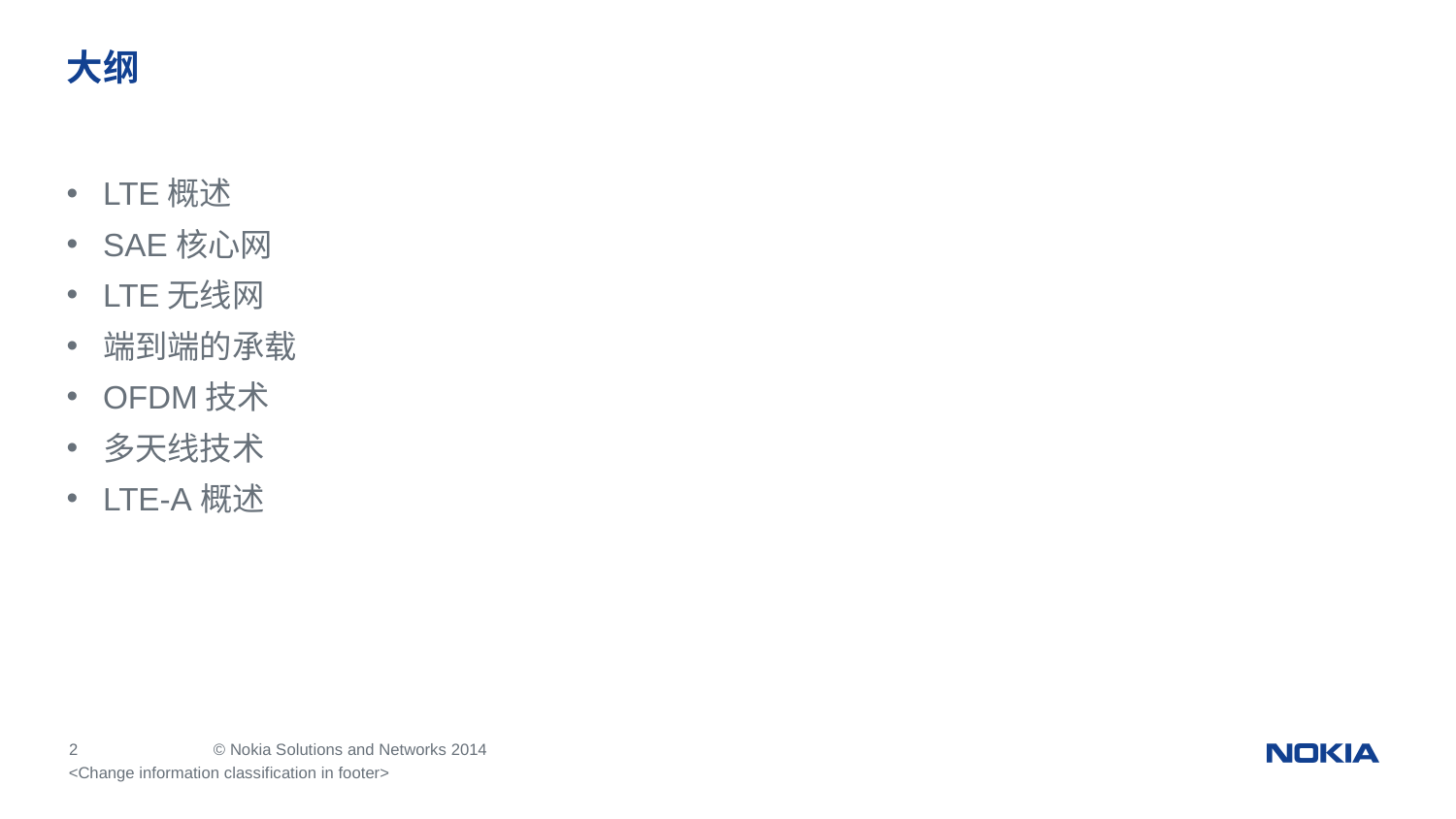

# 大纲

LTE概述
SAE核心网
LTE无线网
端到端的承载
OFDM技术
多天线技术
LTE-A概述

<Change information classification in footer>